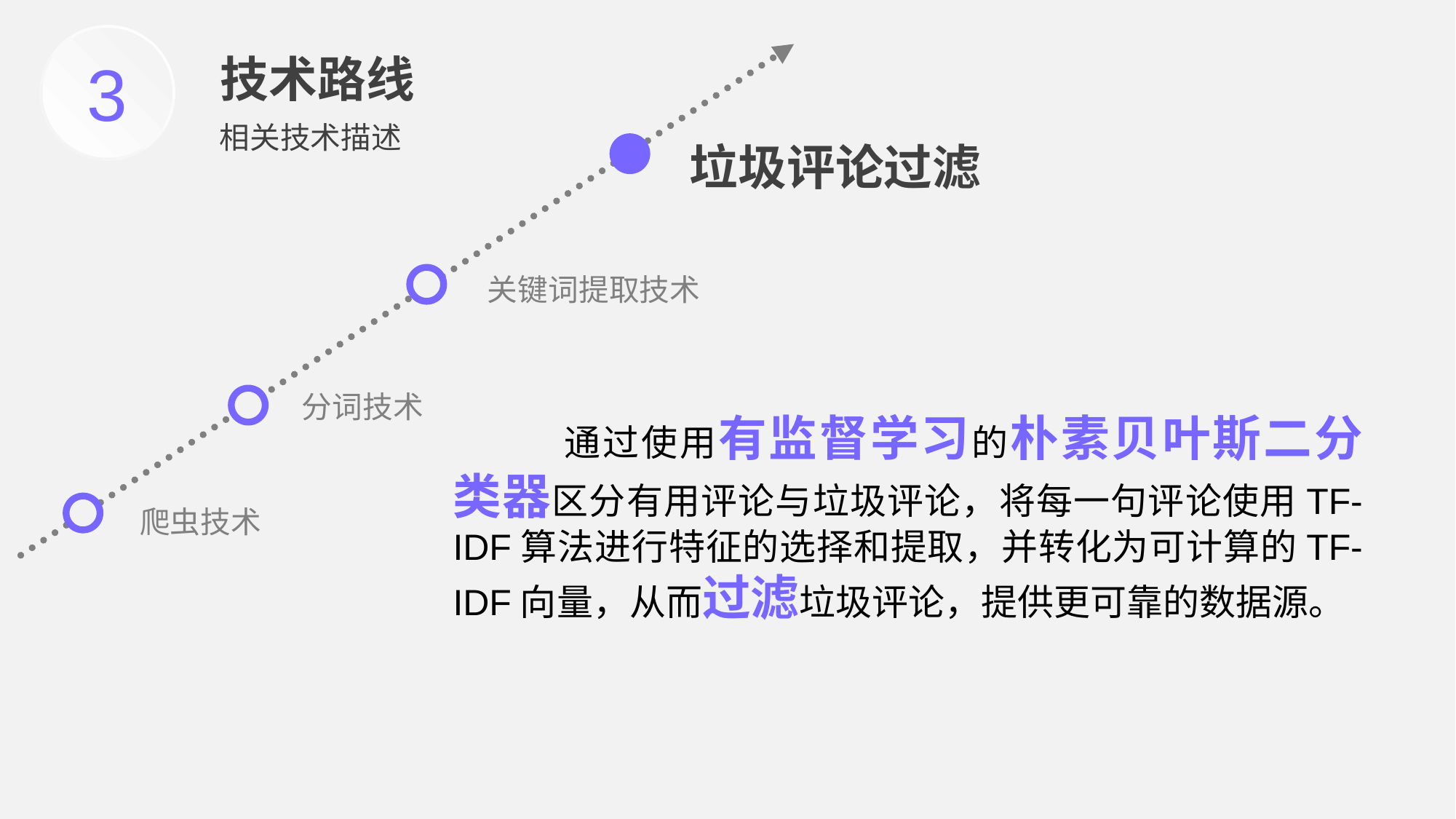

3
技术路线

相关技术描述
垃圾评论过滤

关键词提取技术

分词技术

	通过使用有监督学习的朴素贝叶斯二分类器区分有用评论与垃圾评论，将每一句评论使用TF-IDF算法进行特征的选择和提取，并转化为可计算的TF-IDF向量，从而过滤垃圾评论，提供更可靠的数据源。

爬虫技术